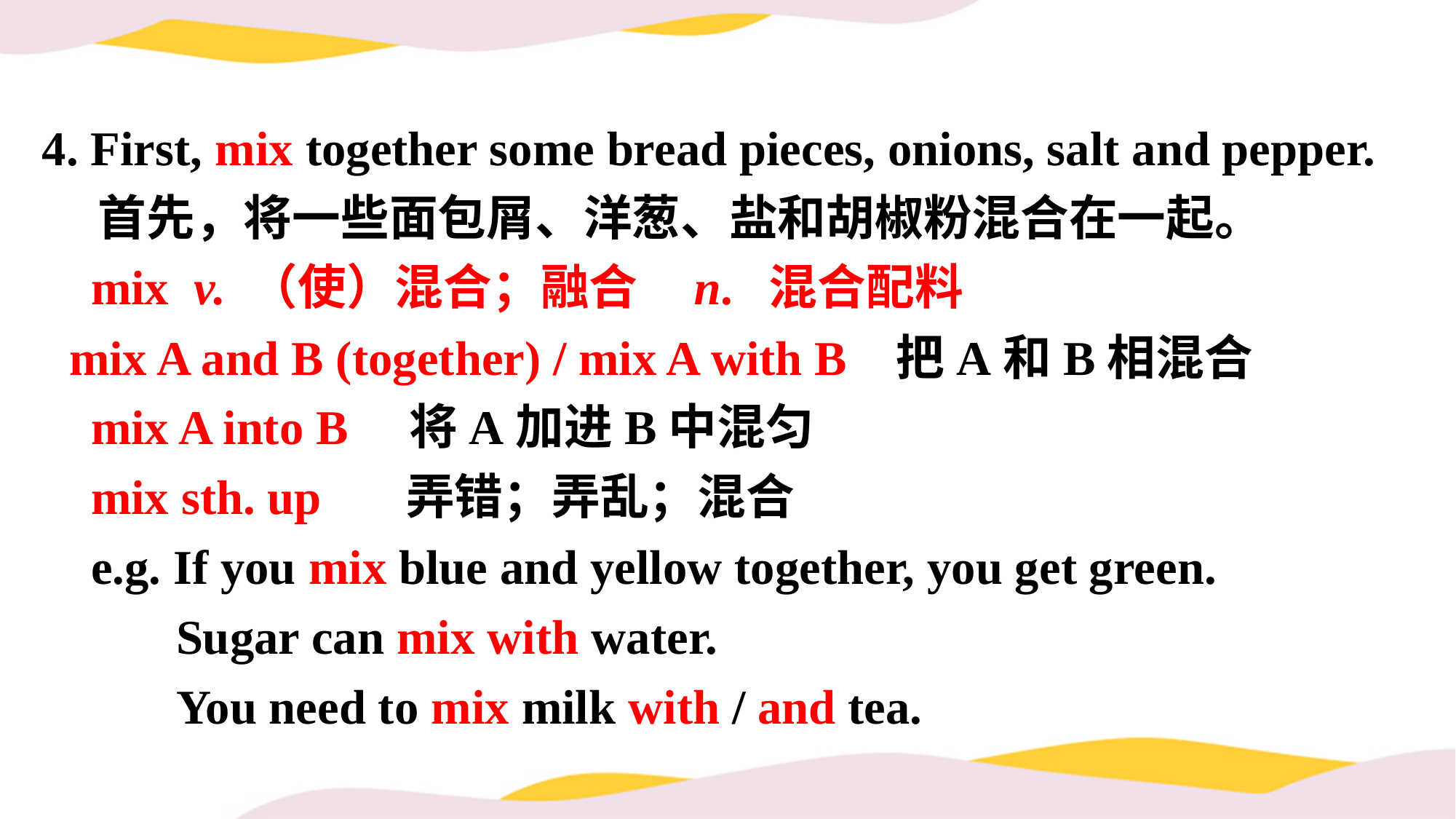

4. First, mix together some bread pieces, onions, salt and pepper.
    首先，将一些面包屑、洋葱、盐和胡椒粉混合在一起。
    mix  v. （使）混合；融合    n.  混合配料
  mix A and B (together) / mix A with B   把A和B相混合
    mix A into B    将A加进B中混匀
    mix sth. up      弄错；弄乱；混合
    e.g. If you mix blue and yellow together, you get green.
           Sugar can mix with water.
           You need to mix milk with / and tea.